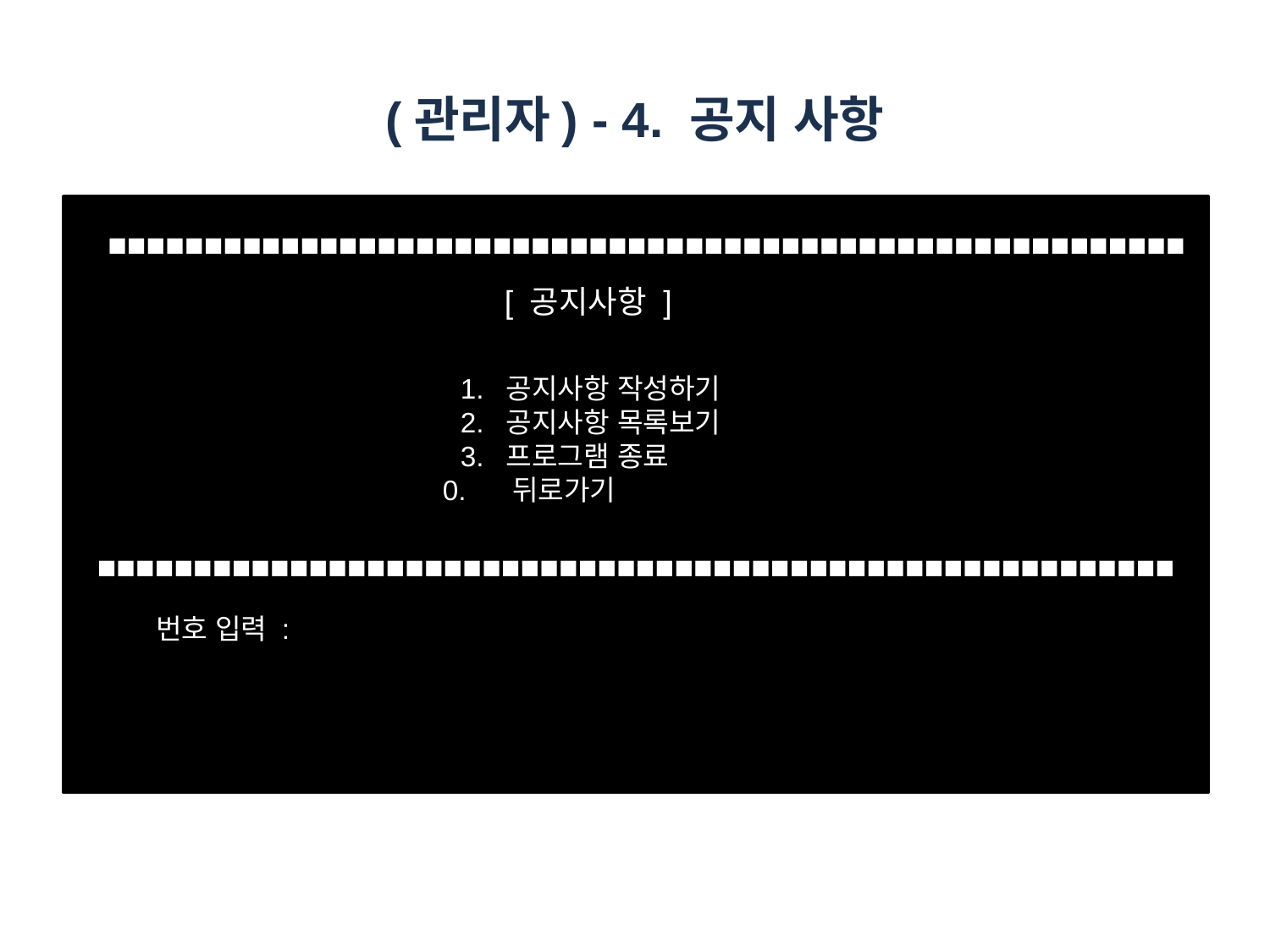

# (관리자) - 4. 공지 사항
■■■■■■■■■■■■■■■■■■■■■■■■■■■■■■■■■■■■■■■■■■■■■■■■■■■■■■■■

■■■■■■■■■■■■■■■■■■■■■■■■■■■■■■■■■■■■■■■■■■■■■■■■■■■■■■■■
[ 공지사항 ]

공지사항 작성하기
공지사항 목록보기
프로그램 종료
0.     뒤로가기
■■■■■■■■■■■■■■■■■■■■■■■■■■■■■■■■■■■■■■■■■■■■■■■■■■■■■■■■
번호 입력 :